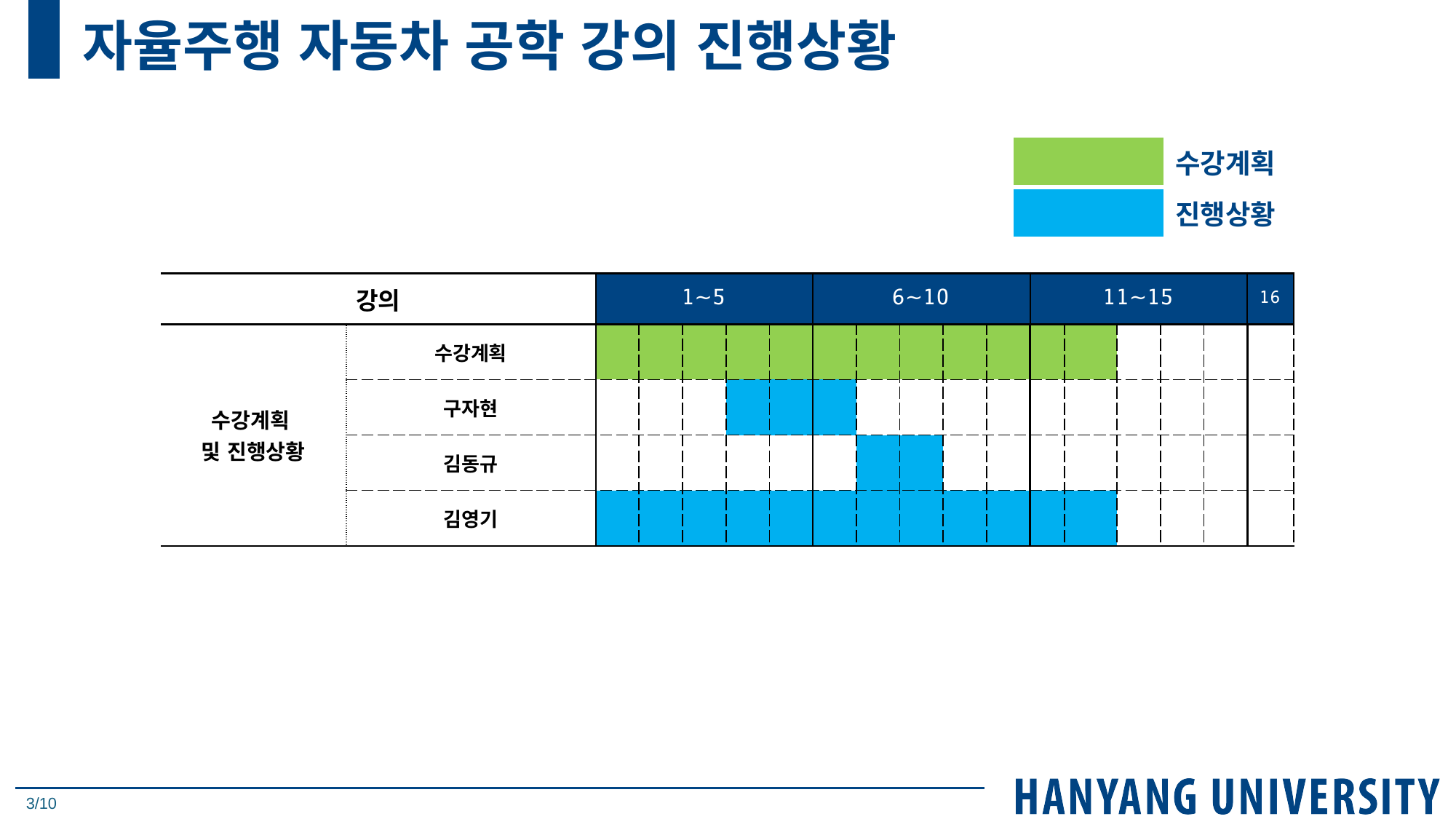

# 자율주행 자동차 공학 강의 진행상황
|  | 수강계획 |
| --- | --- |
|  | 진행상황 |
| 강의 |  | 1~5 |  |  |  |  | 6~10 |  |  |  |  | 11~15 |  |  |  |  | 16 |
| --- | --- | --- | --- | --- | --- | --- | --- | --- | --- | --- | --- | --- | --- | --- | --- | --- | --- |
| 수강계획 및 진행상황 | 수강계획 |  |  |  |  |  |  |  |  |  |  |  |  |  |  |  |  |
|  | 구자현 |  |  |  |  |  |  |  |  |  |  |  |  |  |  |  |  |
|  | 김동규 |  |  |  |  |  |  |  |  |  |  |  |  |  |  |  |  |
|  | 김영기 |  |  |  |  |  |  |  |  |  |  |  |  |  |  |  |  |